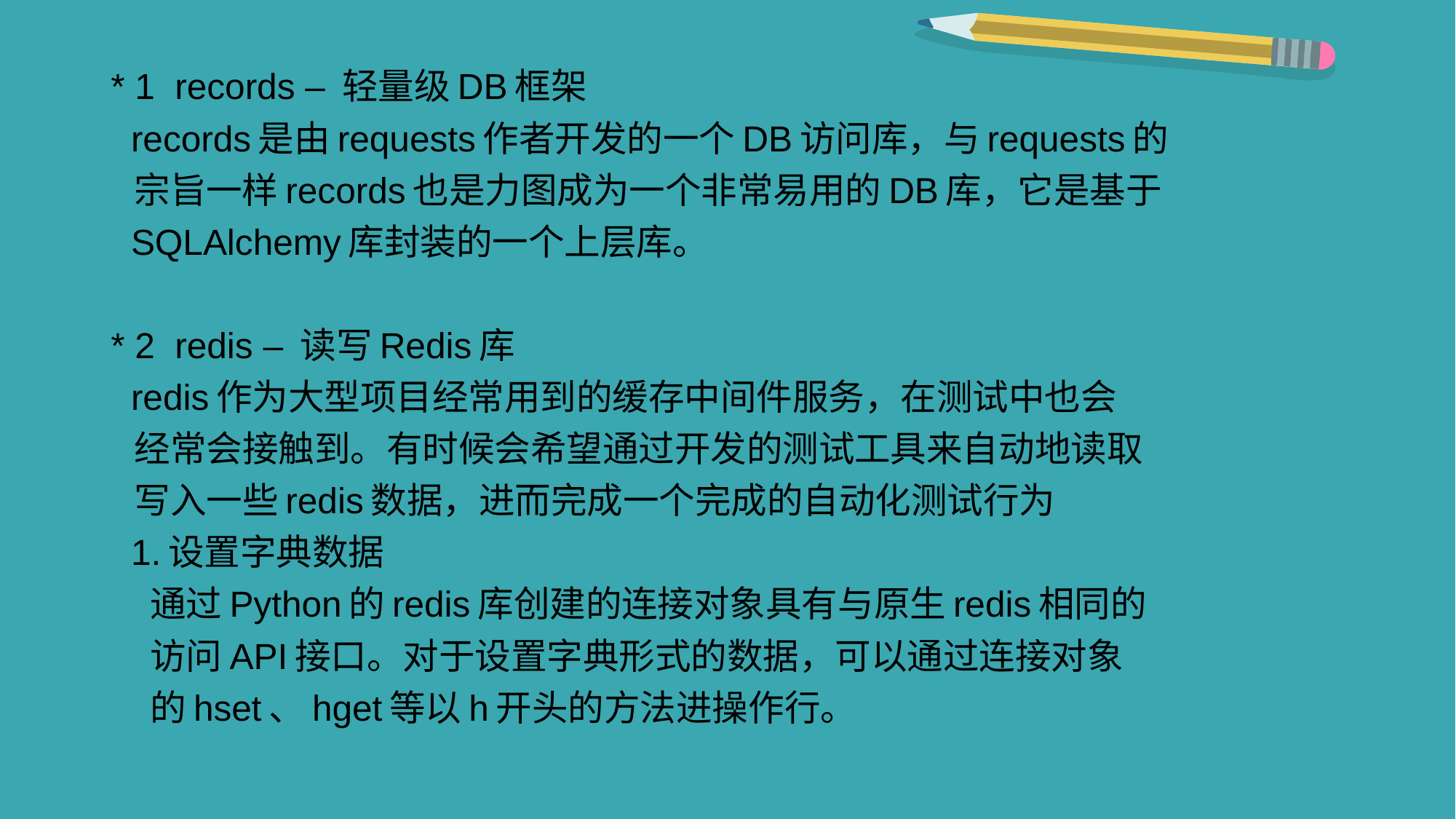

* 1  records – 轻量级DB框架
  records是由requests作者开发的一个DB访问库，与requests的
  宗旨一样records也是力图成为一个非常易用的DB库，它是基于
  SQLAlchemy库封装的一个上层库。

* 2  redis – 读写Redis库
  redis作为大型项目经常用到的缓存中间件服务，在测试中也会
  经常会接触到。有时候会希望通过开发的测试工具来自动地读取
  写入一些redis数据，进而完成一个完成的自动化测试行为
  1.设置字典数据
    通过Python的redis库创建的连接对象具有与原生redis相同的
    访问API接口。对于设置字典形式的数据，可以通过连接对象
    的hset、hget等以h开头的方法进操作行。